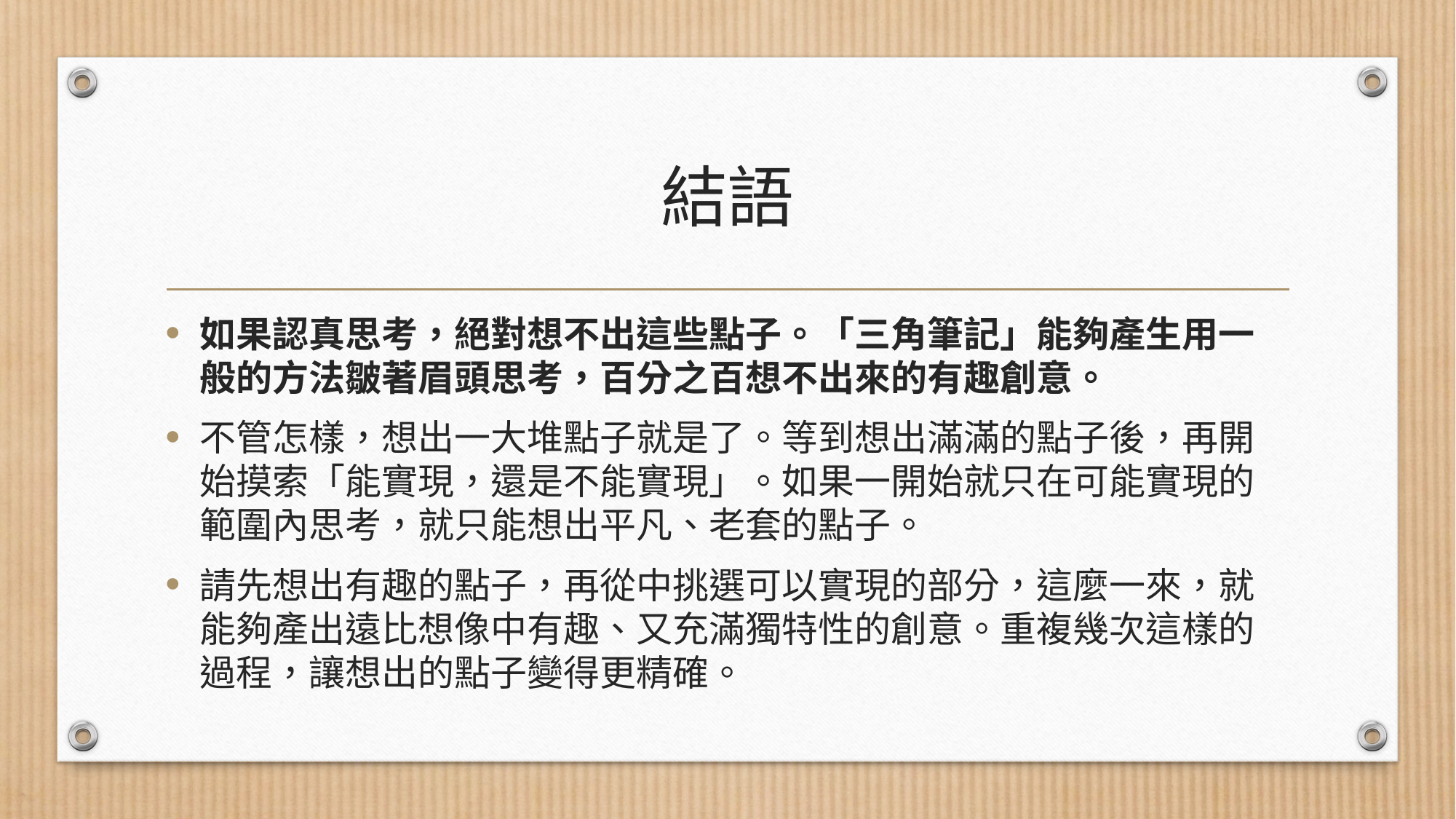

# 結語
如果認真思考，絕對想不出這些點子。「三角筆記」能夠產生用一般的方法皺著眉頭思考，百分之百想不出來的有趣創意。
不管怎樣，想出一大堆點子就是了。等到想出滿滿的點子後，再開始摸索「能實現，還是不能實現」。如果一開始就只在可能實現的範圍內思考，就只能想出平凡、老套的點子。
請先想出有趣的點子，再從中挑選可以實現的部分，這麼一來，就能夠產出遠比想像中有趣、又充滿獨特性的創意。重複幾次這樣的過程，讓想出的點子變得更精確。